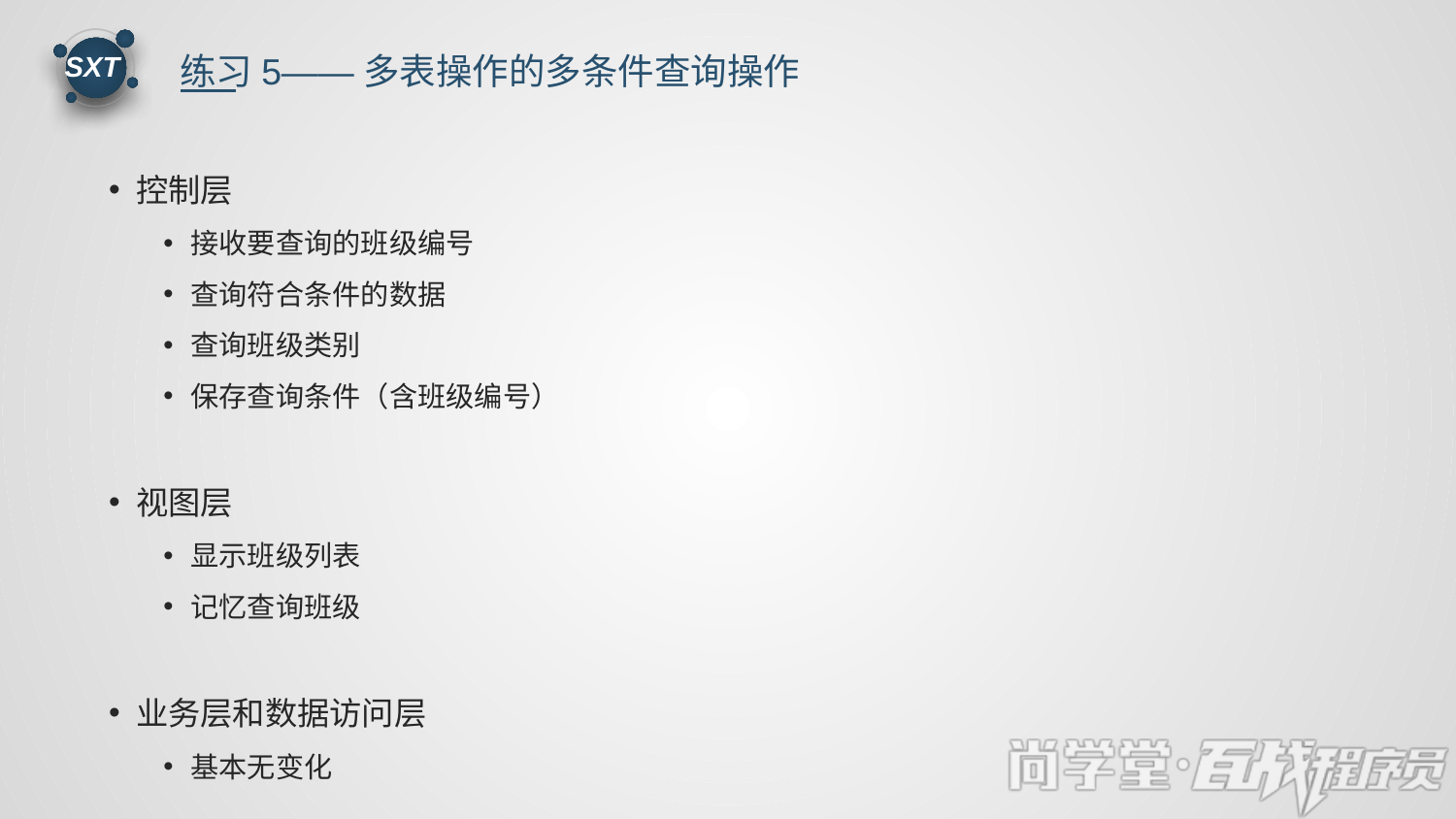

练习5——多表操作的多条件查询操作
SXT
控制层
接收要查询的班级编号
查询符合条件的数据
查询班级类别
保存查询条件（含班级编号）

视图层
显示班级列表
记忆查询班级

业务层和数据访问层
基本无变化